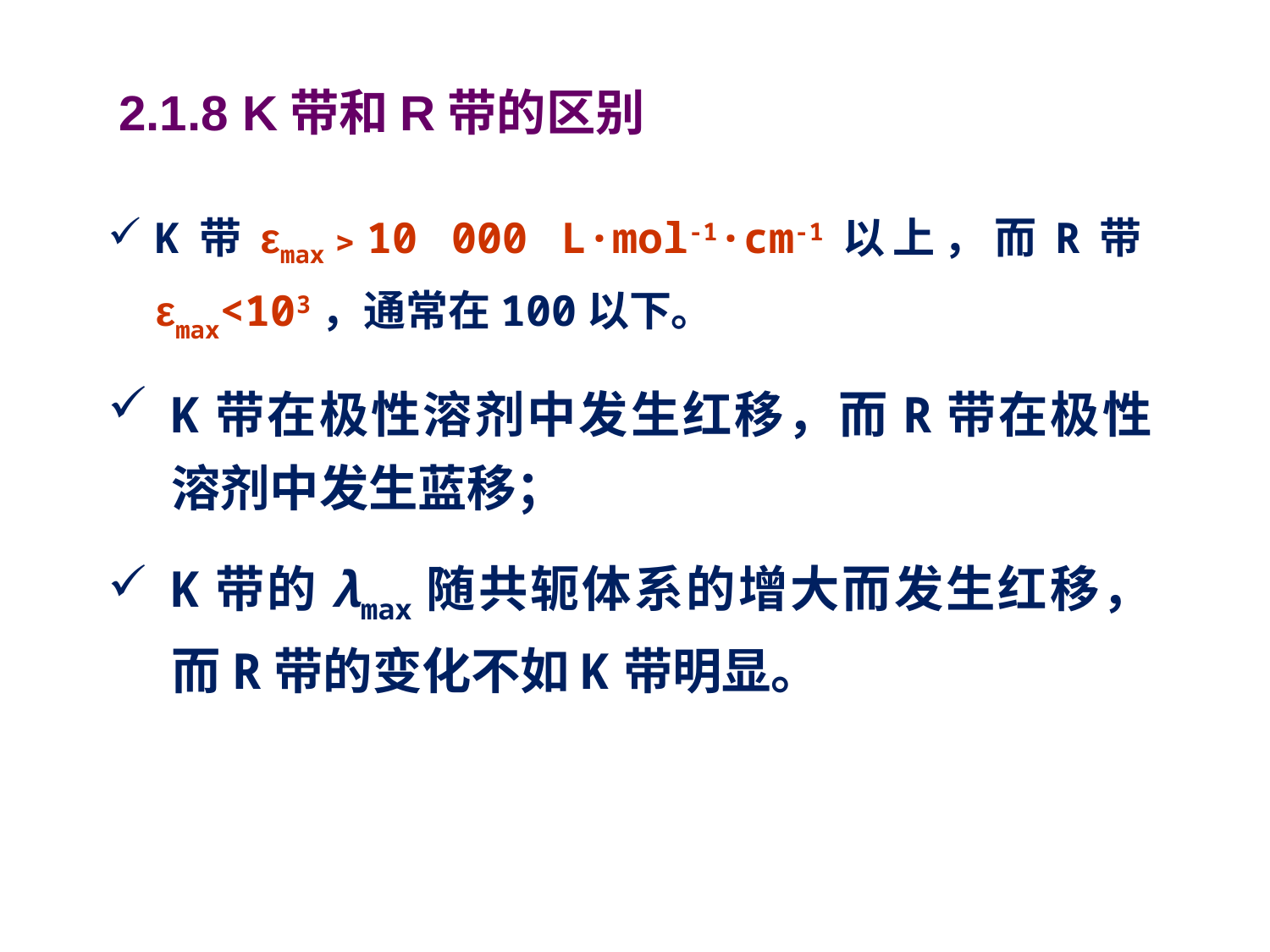

# 2.1.8 K带和R带的区别
K带εmax﹥10 000 L·mol-1·cm-1以上，而R带εmax<103，通常在100以下。
K带在极性溶剂中发生红移，而R带在极性溶剂中发生蓝移；
K带的λmax随共轭体系的增大而发生红移，而R带的变化不如K带明显。